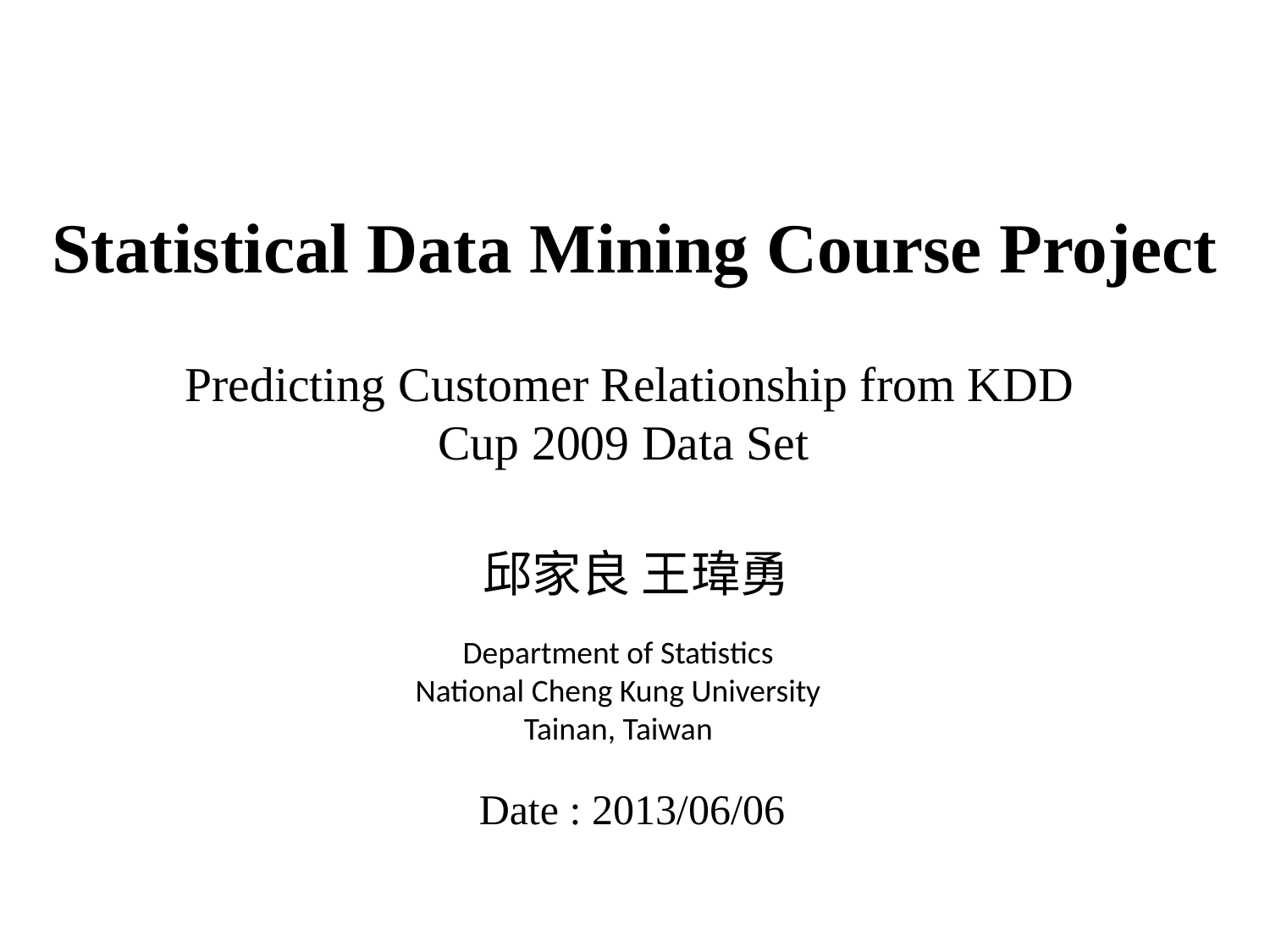

Statistical Data Mining Course Project
Predicting Customer Relationship from KDD Cup 2009 Data Set
邱家良 王瑋勇
Department of Statistics
National Cheng Kung University
Tainan, Taiwan
Date : 2013/06/06